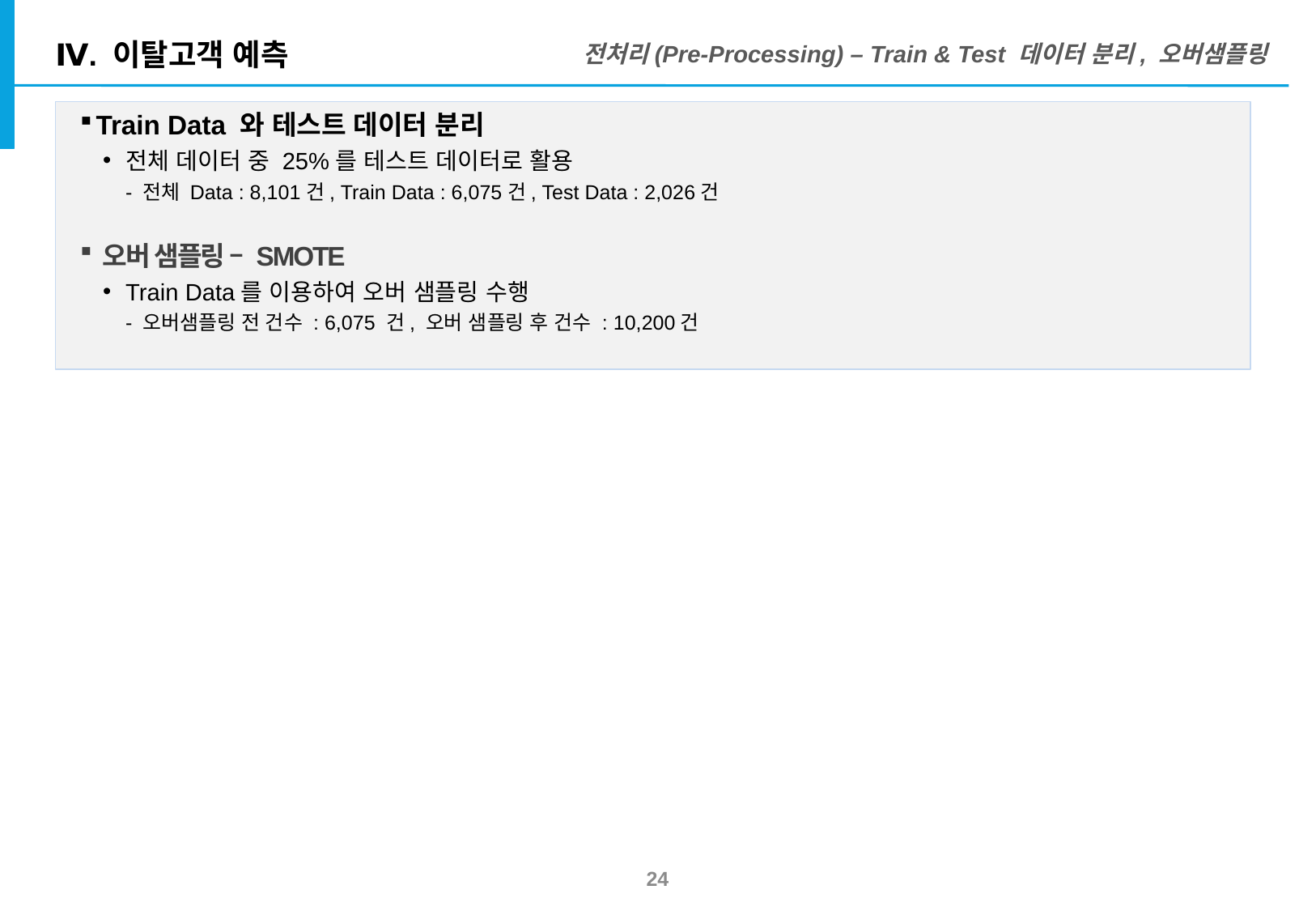

Ⅳ. 이탈고객 예측
전처리(Pre-Processing) – Train & Test 데이터 분리, 오버샘플링
Train Data 와 테스트 데이터 분리
전체 데이터 중 25%를 테스트 데이터로 활용
    - 전체 Data : 8,101건, Train Data : 6,075건, Test Data : 2,026건

오버 샘플링 – SMOTE
Train Data를 이용하여 오버 샘플링 수행
    - 오버샘플링 전 건수 : 6,075 건, 오버 샘플링 후 건수 : 10,200건

|  |  |
| --- | --- |
24